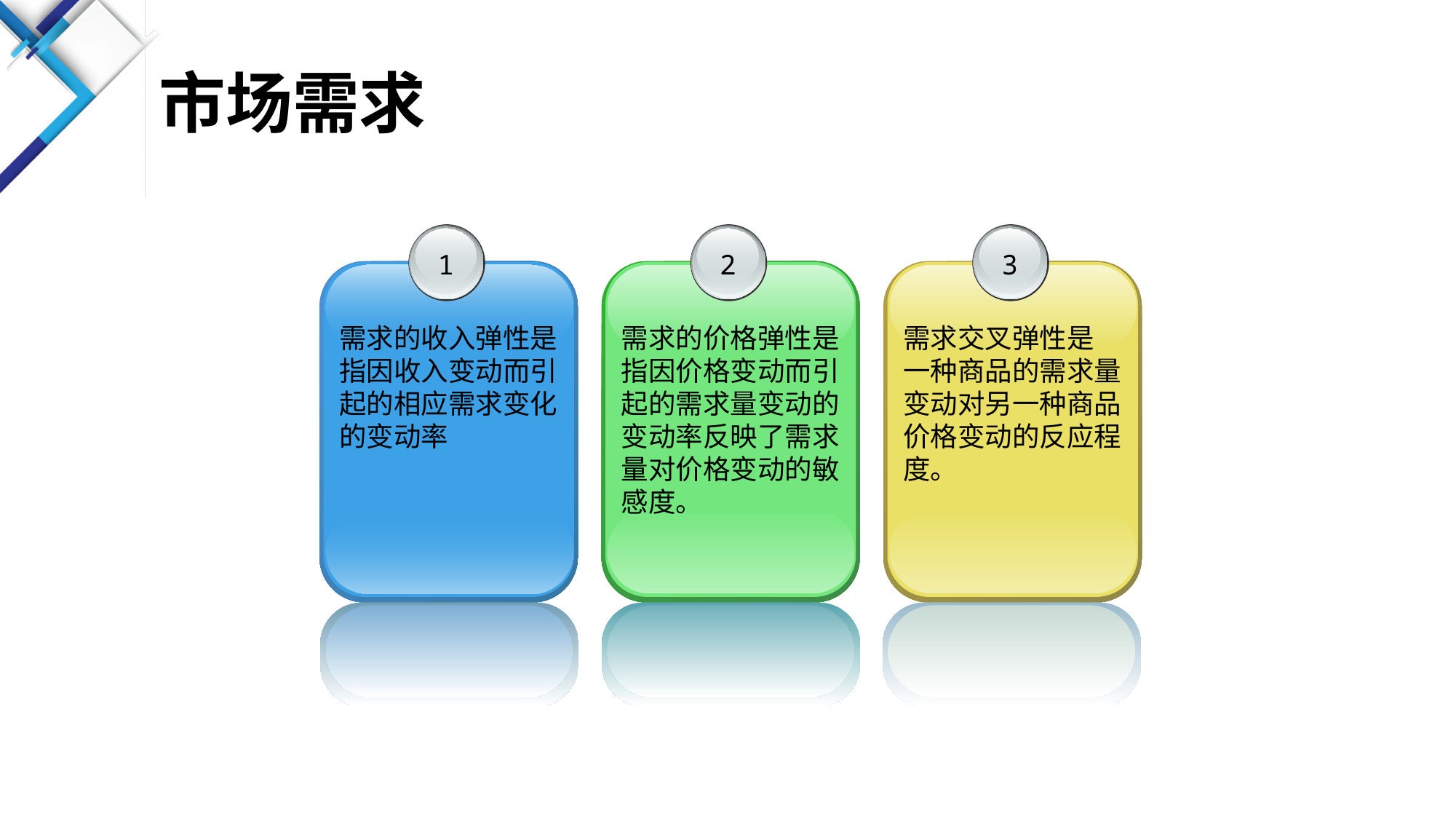

# 市场需求

1

需求的收入弹性是指因收入变动而引起的相应需求变化的变动率

2

需求的价格弹性是指因价格变动而引起的需求量变动的变动率反映了需求量对价格变动的敏感度。

3

需求交叉弹性是
一种商品的需求量变动对另一种商品价格变动的反应程度。